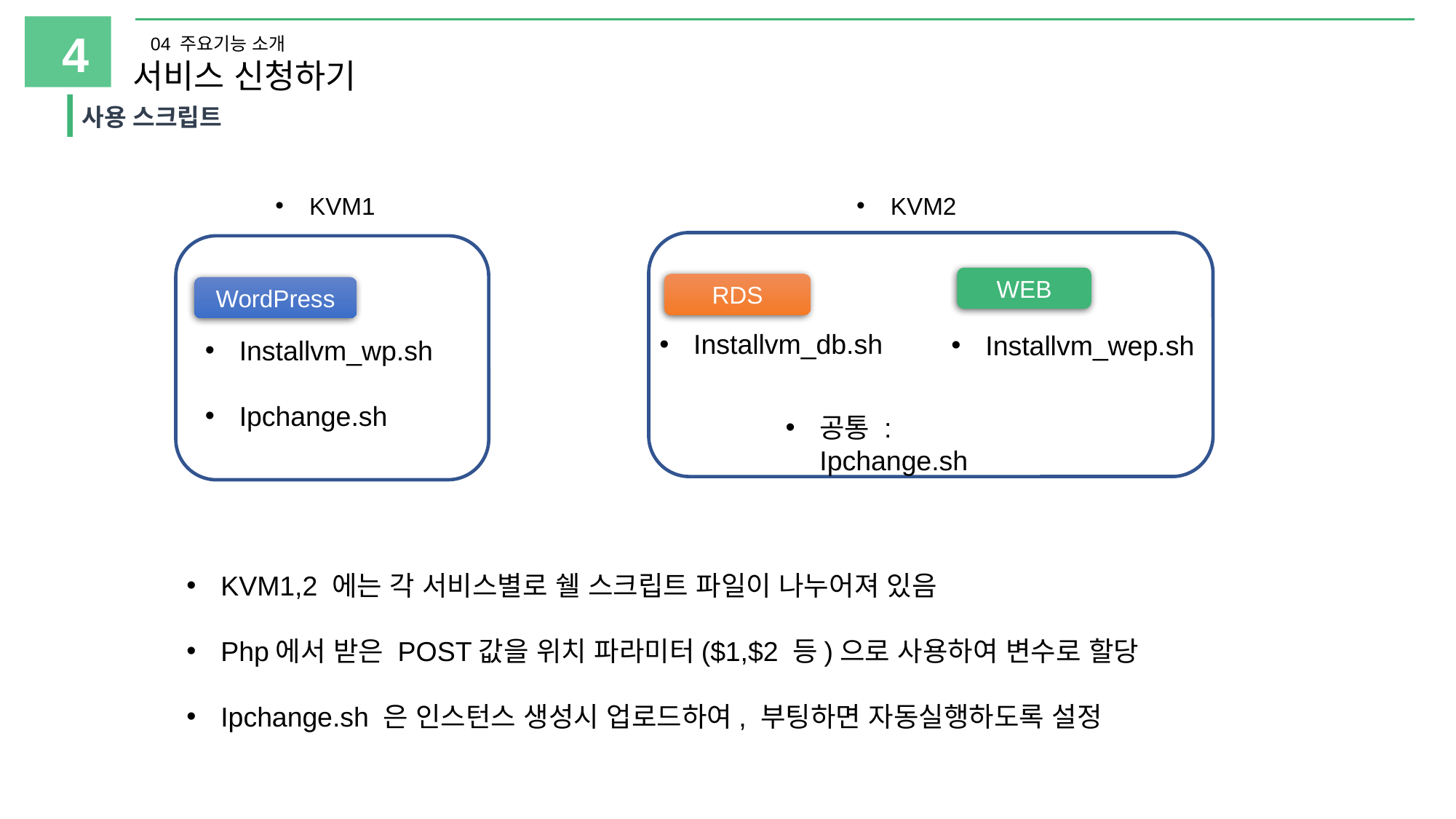

4
04 주요기능 소개
서비스 신청하기

사용 스크립트
KVM1

WordPress
Installvm_wp.sh

Ipchange.sh
KVM2

WEB
RDS
Installvm_db.sh
Installvm_wep.sh
공통 : Ipchange.sh
KVM1,2 에는 각 서비스별로 쉘 스크립트 파일이 나누어져 있음

Php에서 받은 POST값을 위치 파라미터($1,$2 등)으로 사용하여 변수로 할당

Ipchange.sh 은 인스턴스 생성시 업로드하여, 부팅하면 자동실행하도록 설정